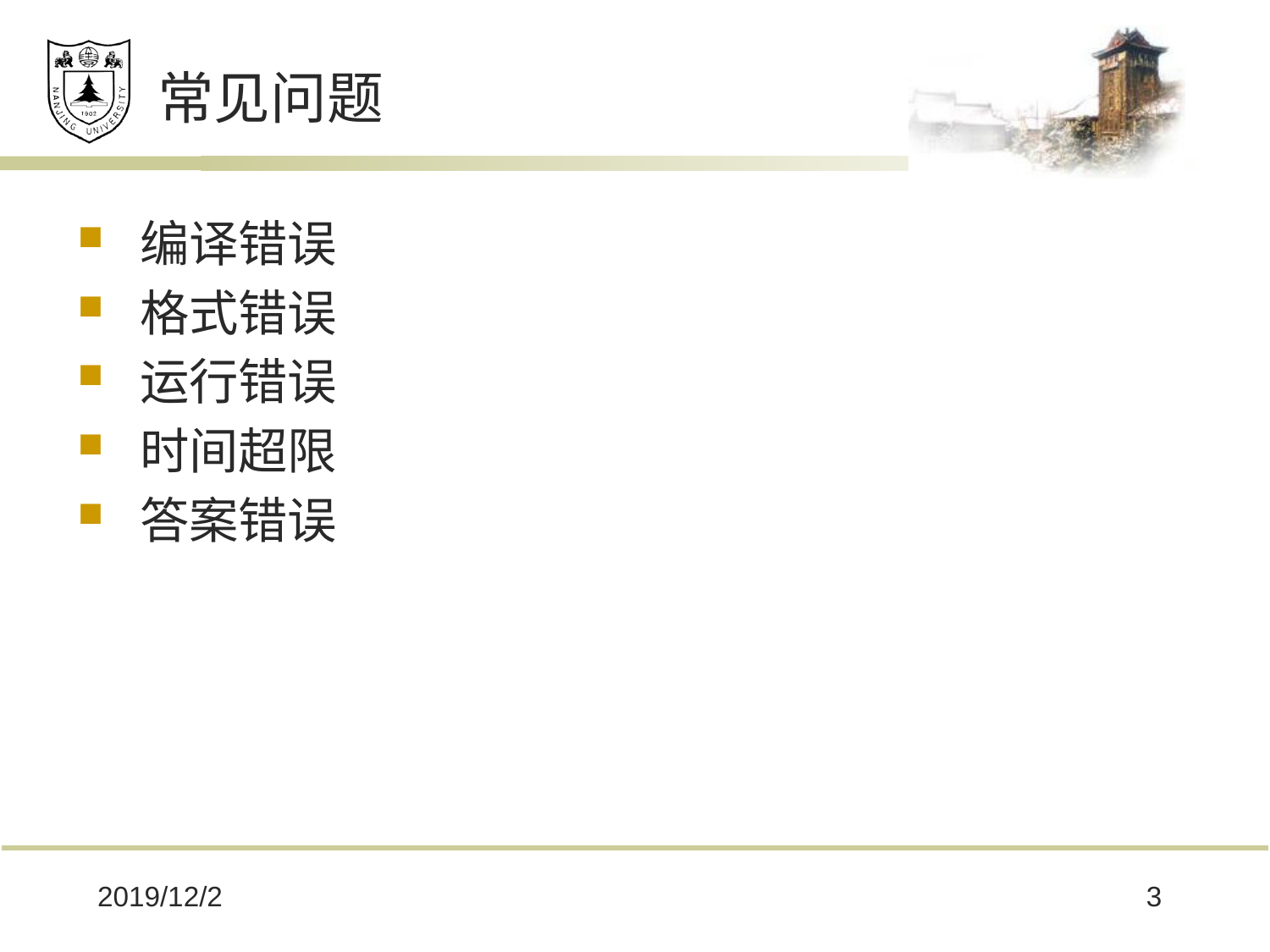

# 常见问题
编译错误
格式错误
运行错误
时间超限
答案错误
2019/12/2
3